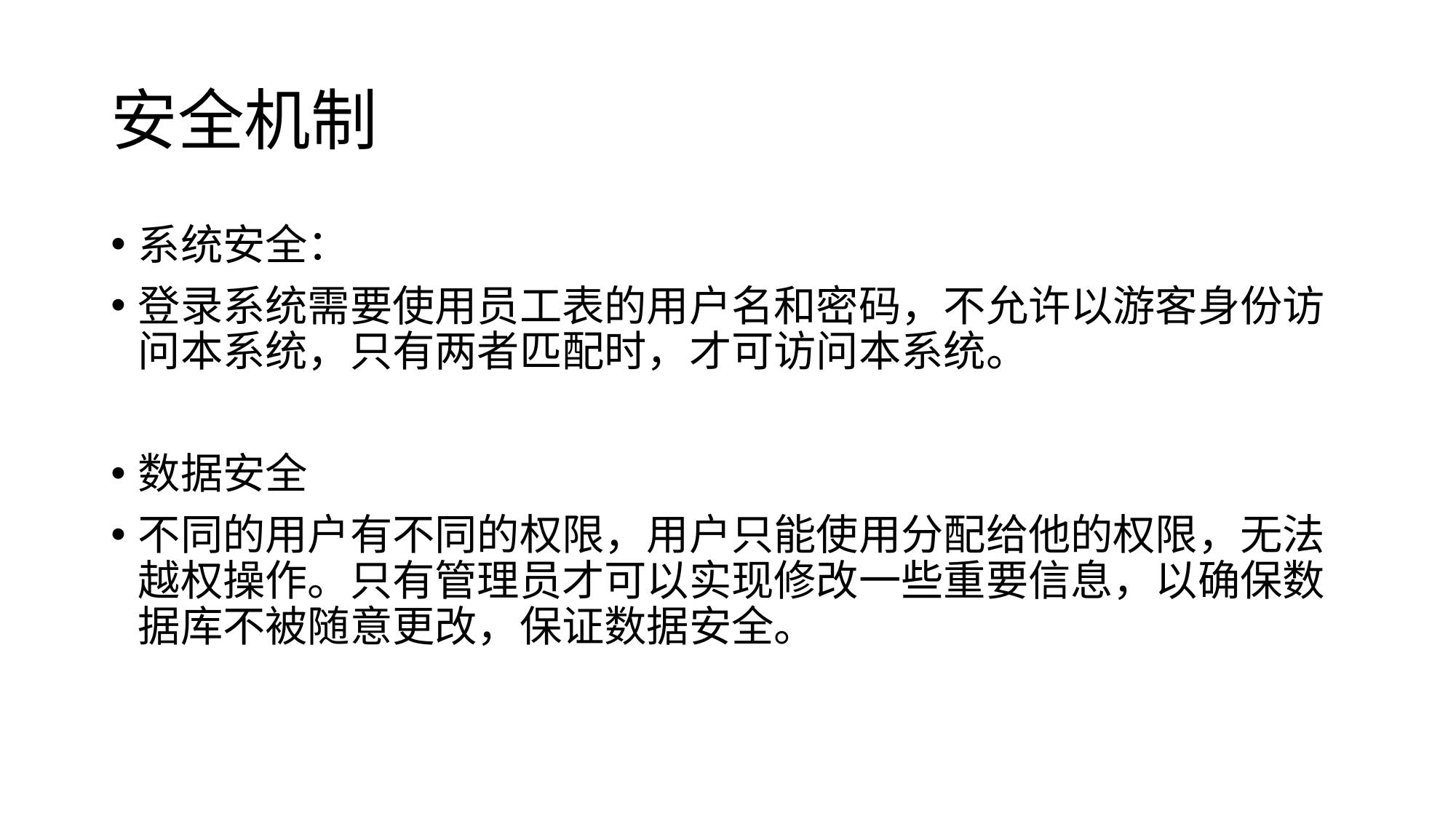

# 安全机制
系统安全：
登录系统需要使用员工表的用户名和密码，不允许以游客身份访问本系统，只有两者匹配时，才可访问本系统。

数据安全
不同的用户有不同的权限，用户只能使用分配给他的权限，无法越权操作。只有管理员才可以实现修改一些重要信息，以确保数据库不被随意更改，保证数据安全。